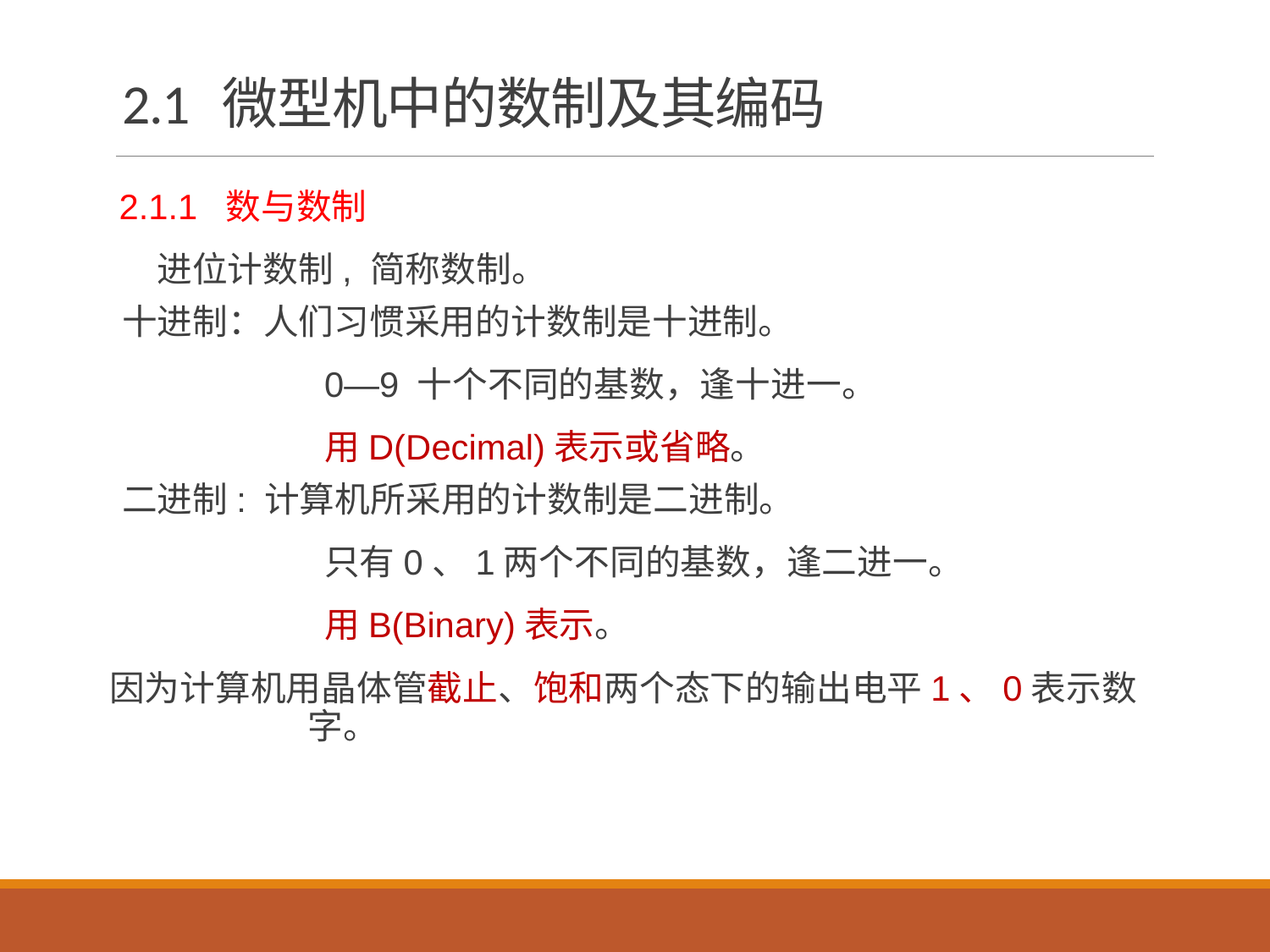

# 2.1	微型机中的数制及其编码
 2.1.1  数与数制
     进位计数制, 简称数制。
十进制：人们习惯采用的计数制是十进制。
0—9 十个不同的基数，逢十进一。
用D(Decimal)表示或省略。
二进制: 计算机所采用的计数制是二进制。
只有0、1两个不同的基数，逢二进一。
用B(Binary)表示。
因为计算机用晶体管截止、饱和两个态下的输出电平1、0表示数字。